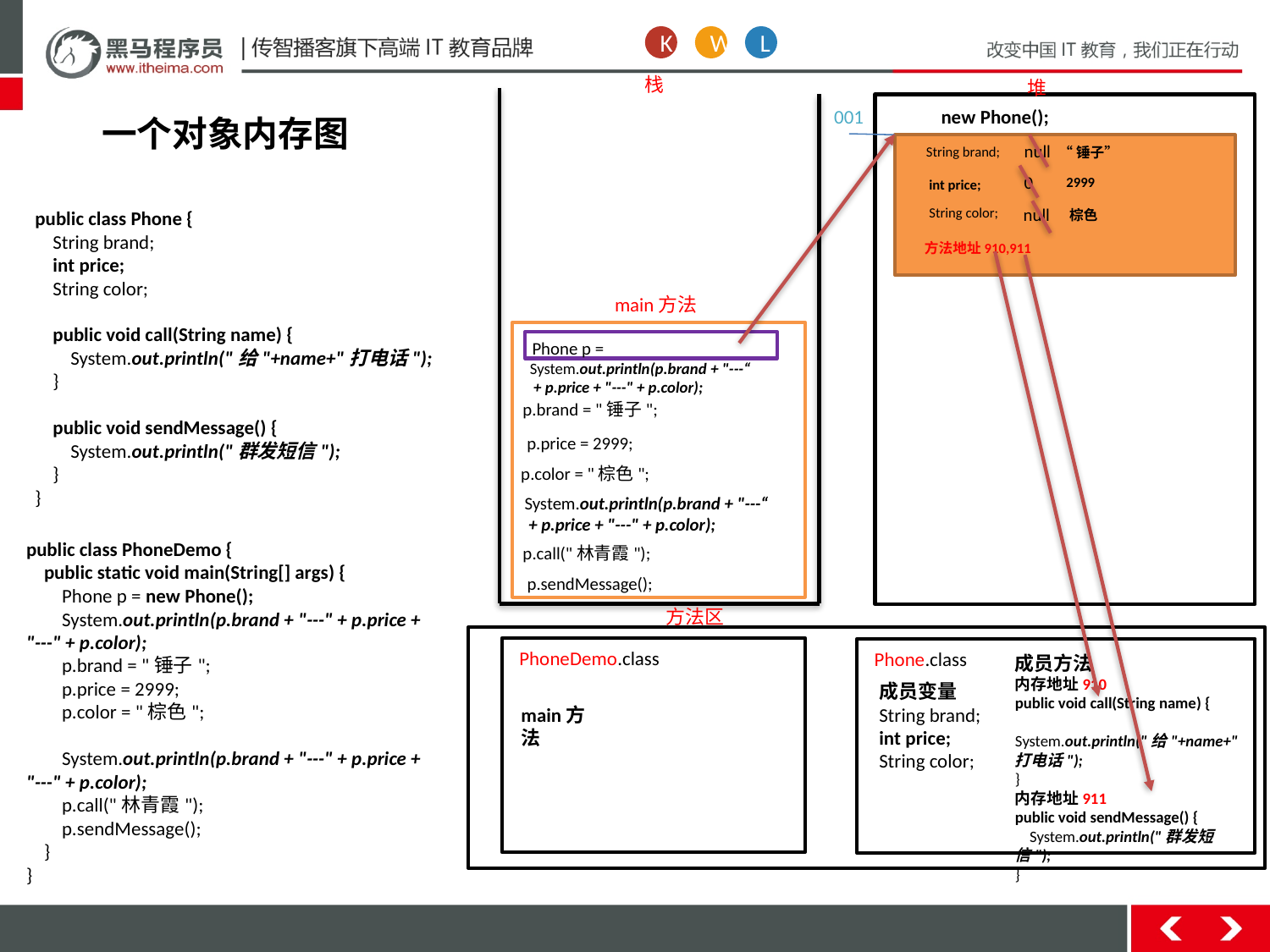

K
W
L
栈
堆

001
new Phone();

一个对象内存图
null
001
String brand;
“锤子”
0
2999
int price;
null
String color;
public class Phone {
    String brand;
    int price;
    String color;

    public void call(String name) {
        System.out.println("给"+name+"打电话");
    }

    public void sendMessage() {
        System.out.println("群发短信");
    }
}
棕色
方法地址910,911
main方法

Phone p =

System.out.println(p.brand + "---“
 + p.price + "---" + p.color);
p.brand = "锤子";
p.price = 2999;
p.color = "棕色";
System.out.println(p.brand + "---“
 + p.price + "---" + p.color);
call(String name)

System.out.println("给"+name+"打电话");
public class PhoneDemo {
    public static void main(String[] args) {
        Phone p = new Phone();
        System.out.println(p.brand + "---" + p.price + "---" + p.color);
        p.brand = "锤子";
        p.price = 2999;
        p.color = "棕色";

        System.out.println(p.brand + "---" + p.price + "---" + p.color);
        p.call("林青霞");
        p.sendMessage();
    }
}
p.call("林青霞");
p.sendMessage();
方法区

PhoneDemo.class
main方法

Phone.class
成员方法
内存地址910
public void call(String name) {
    System.out.println("给"+name+"打电话");
}
内存地址911
public void sendMessage() {
    System.out.println("群发短信");
}
成员变量
String brand;
int price;
String color;
sendMessage()

System.out.println("群发短信");